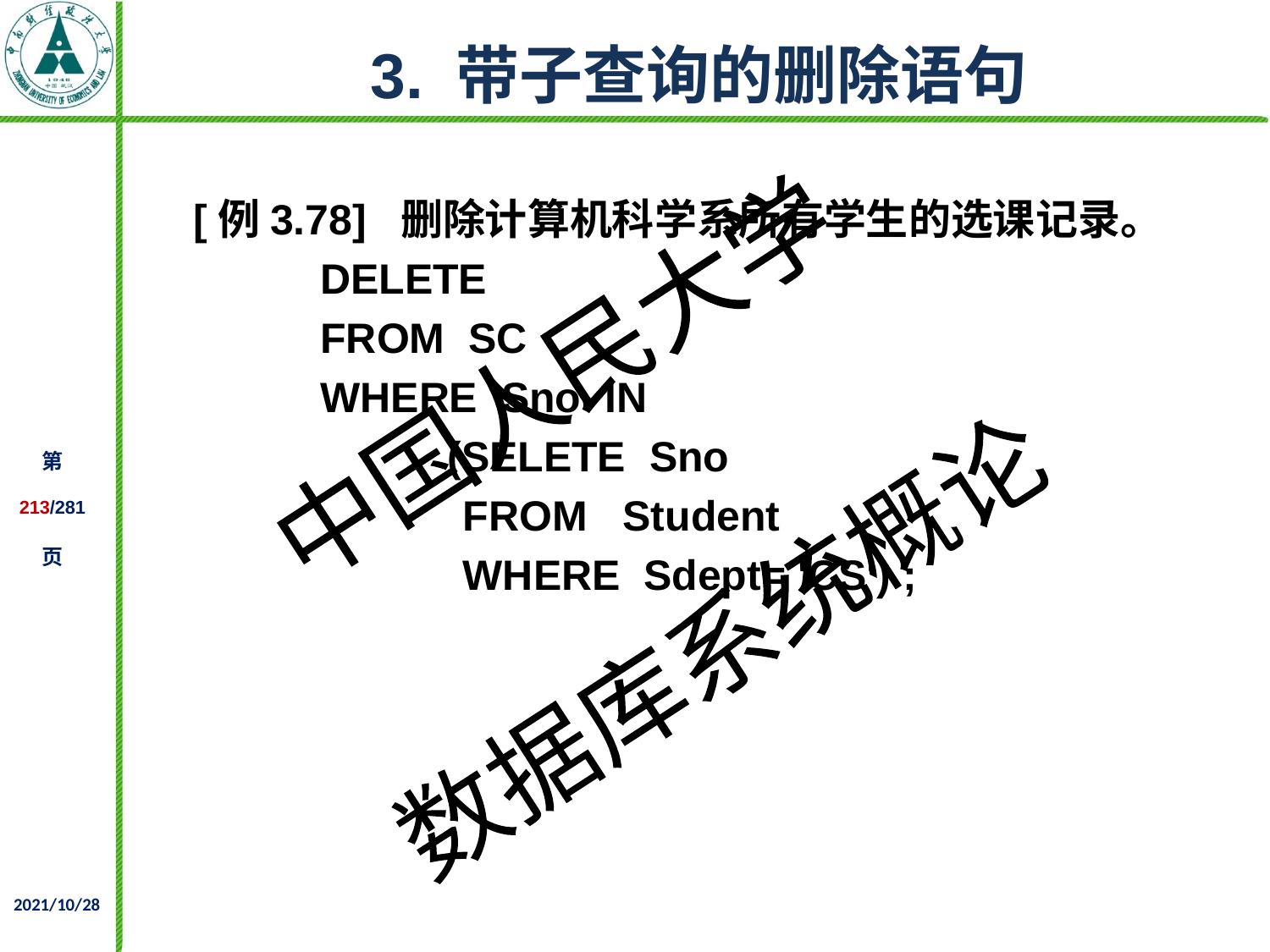

# 3. 带子查询的删除语句
    [例3.78]  删除计算机科学系所有学生的选课记录。
		DELETE
		FROM  SC
		WHERE  Sno  IN
			(SELETE  Sno
		            FROM   Student
		            WHERE  Sdept= 'CS') ;

2021/10/28